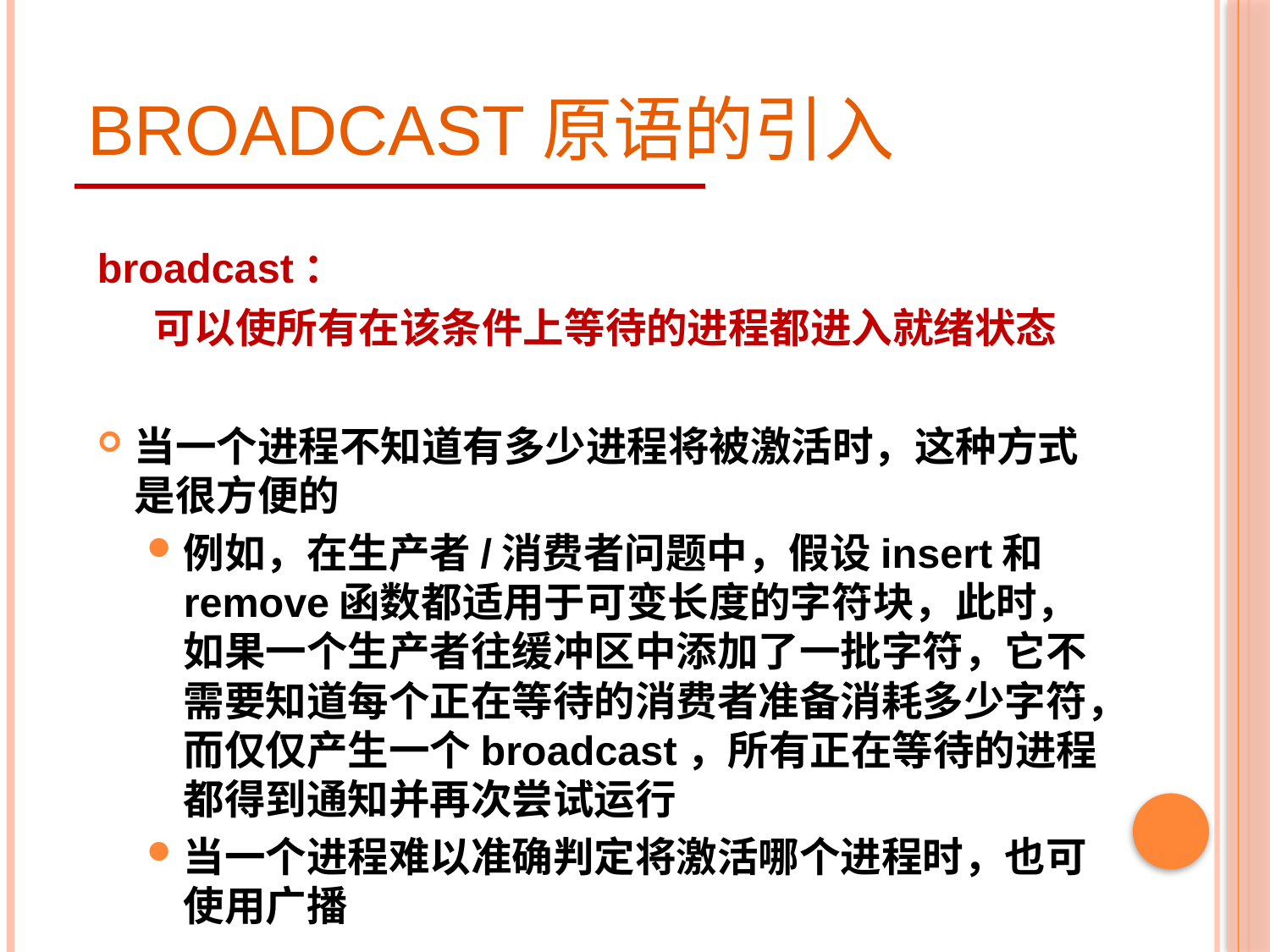

# broadcast原语的引入
broadcast：
     可以使所有在该条件上等待的进程都进入就绪状态

当一个进程不知道有多少进程将被激活时，这种方式是很方便的
例如，在生产者/消费者问题中，假设insert和remove函数都适用于可变长度的字符块，此时，如果一个生产者往缓冲区中添加了一批字符，它不需要知道每个正在等待的消费者准备消耗多少字符，而仅仅产生一个broadcast，所有正在等待的进程都得到通知并再次尝试运行
当一个进程难以准确判定将激活哪个进程时，也可使用广播